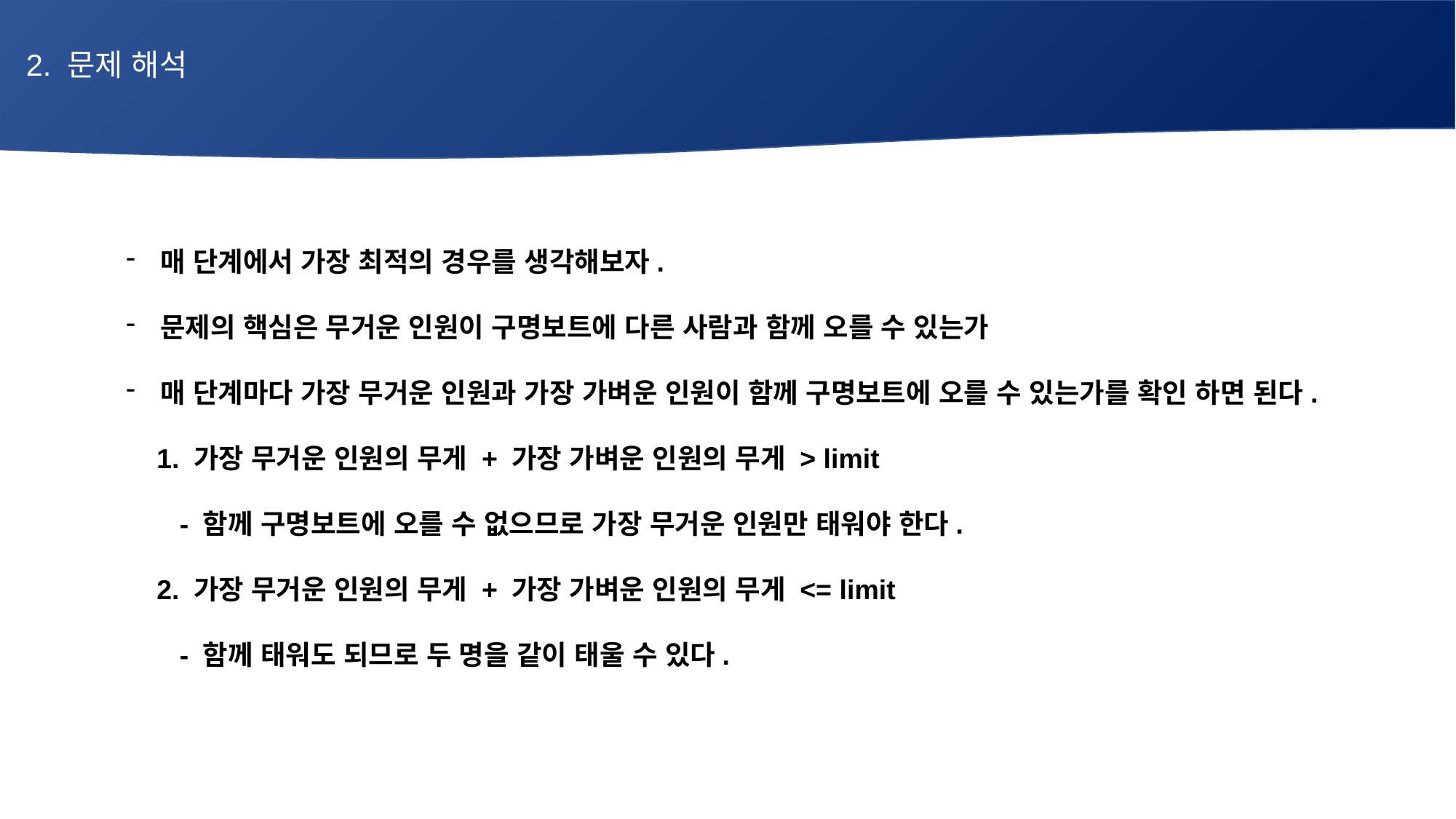

2. 문제 해석
# 매주 1 과제 LV2
매 단계에서 가장 최적의 경우를 생각해보자.

문제의 핵심은 무거운 인원이 구명보트에 다른 사람과 함께 오를 수 있는가

매 단계마다 가장 무거운 인원과 가장 가벼운 인원이 함께 구명보트에 오를 수 있는가를 확인 하면 된다.

    1. 가장 무거운 인원의 무게 + 가장 가벼운 인원의 무게 > limit

       - 함께 구명보트에 오를 수 없으므로 가장 무거운 인원만 태워야 한다.

    2. 가장 무거운 인원의 무게 + 가장 가벼운 인원의 무게 <= limit

       - 함께 태워도 되므로 두 명을 같이 태울 수 있다.